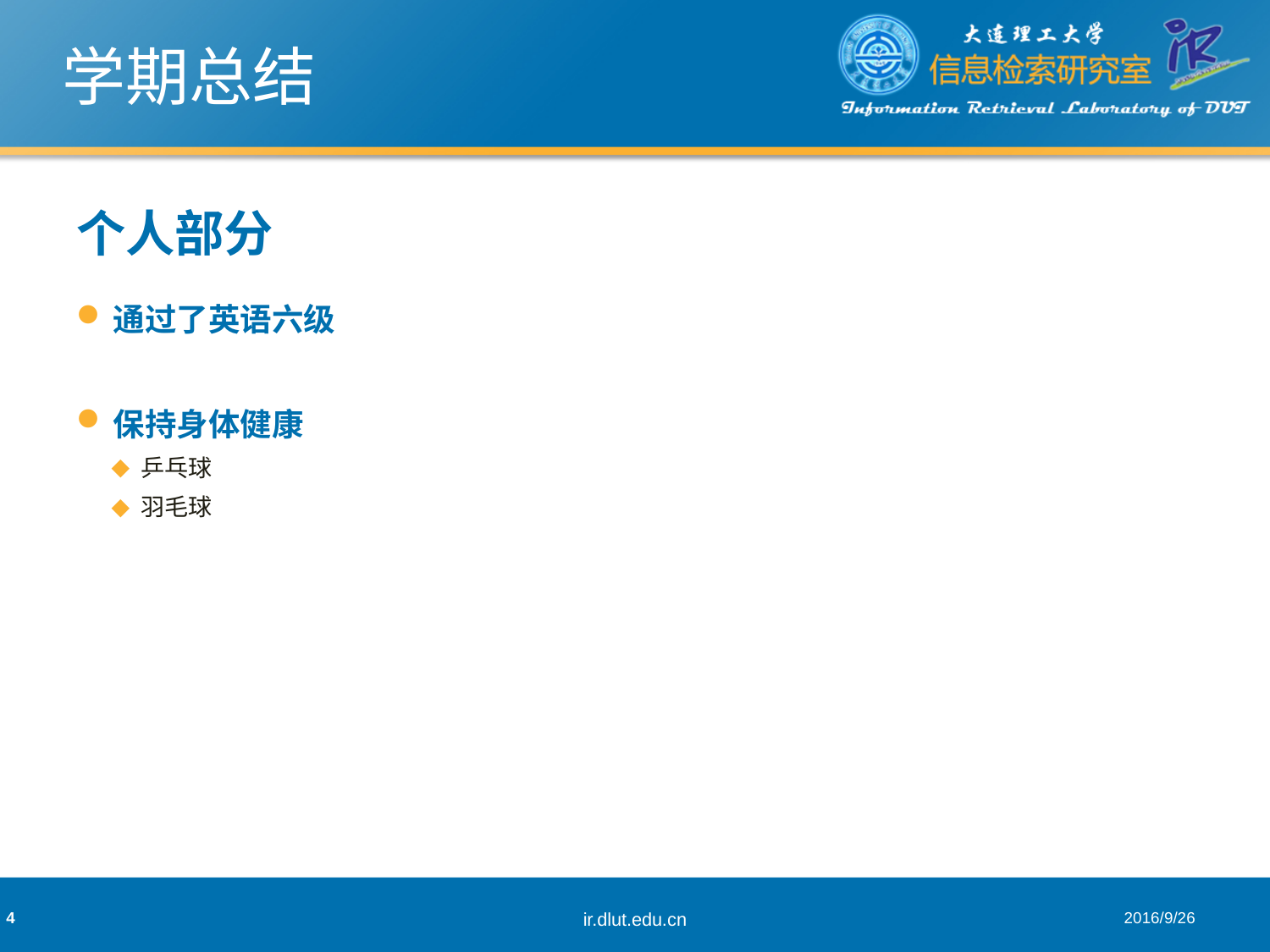

# 学期总结
个人部分
通过了英语六级

保持身体健康
乒乓球
羽毛球